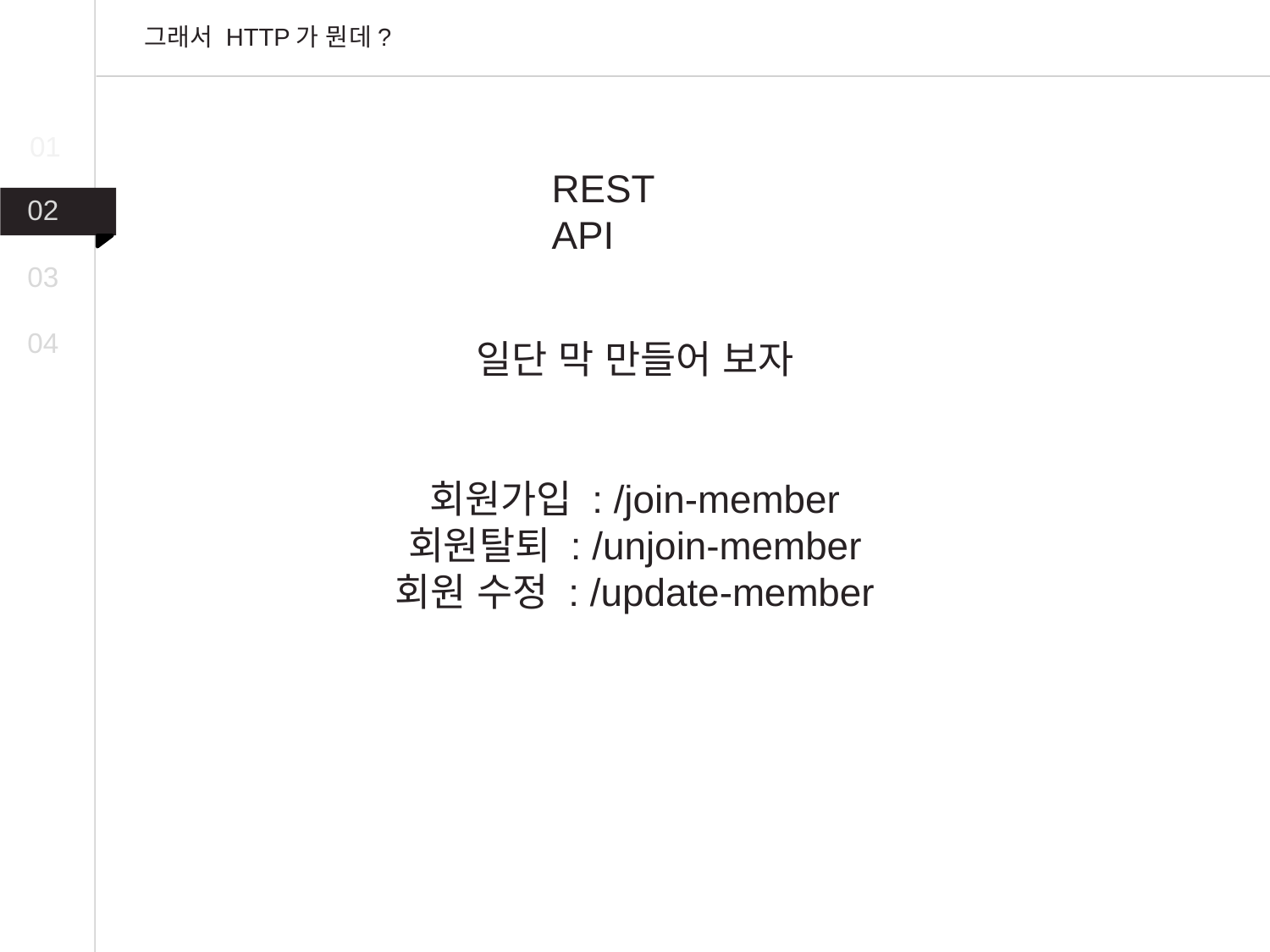

그래서 HTTP가 뭔데?
01
REST API
02

03
04
일단 막 만들어 보자

회원가입 : /join-member
회원탈퇴 : /unjoin-member
회원 수정 : /update-member